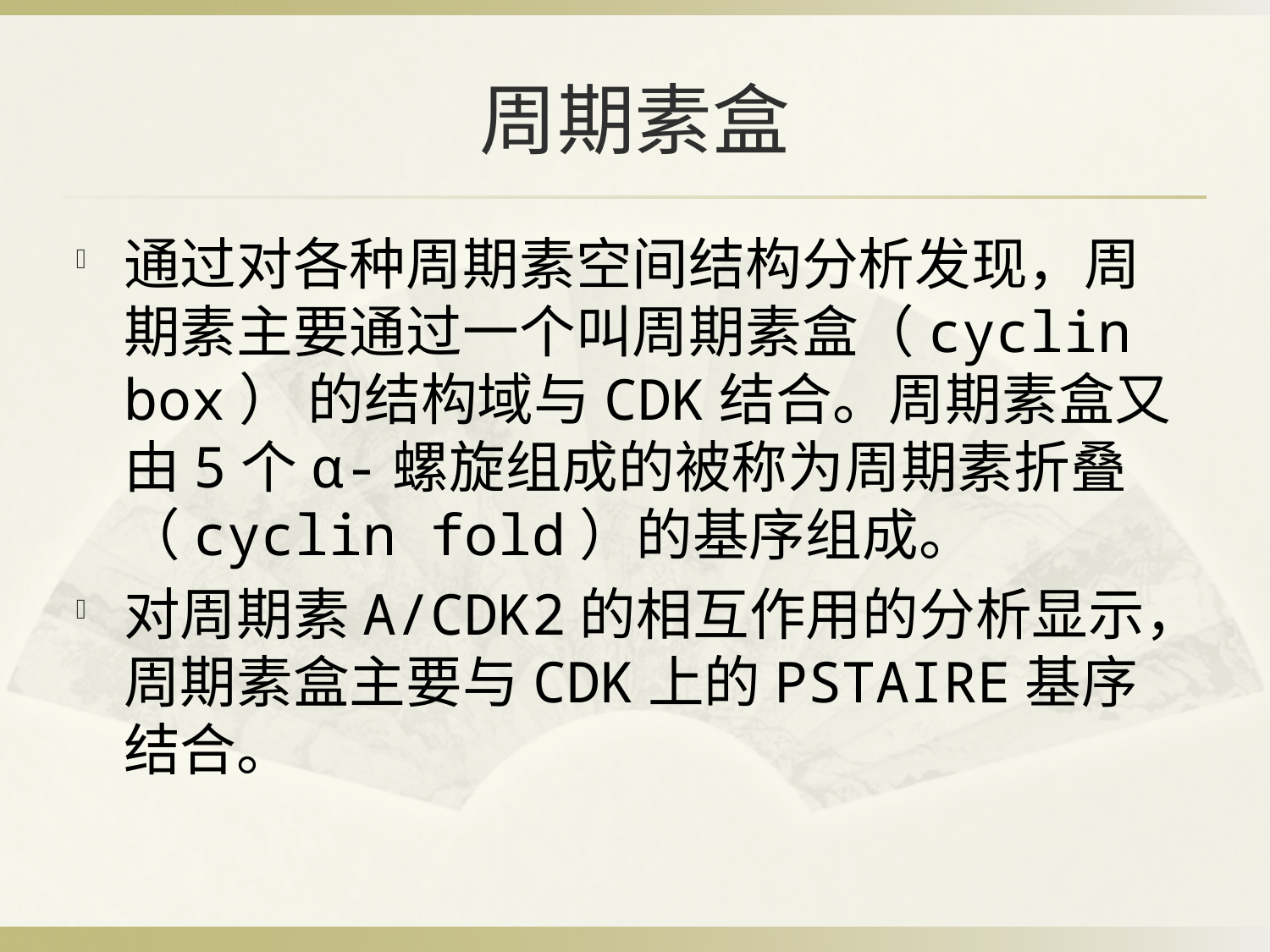

# 周期素盒
通过对各种周期素空间结构分析发现，周期素主要通过一个叫周期素盒（cyclin box） 的结构域与CDK结合。周期素盒又由5个α-螺旋组成的被称为周期素折叠（cyclin fold）的基序组成。
对周期素A/CDK2的相互作用的分析显示，周期素盒主要与CDK上的PSTAIRE基序结合。